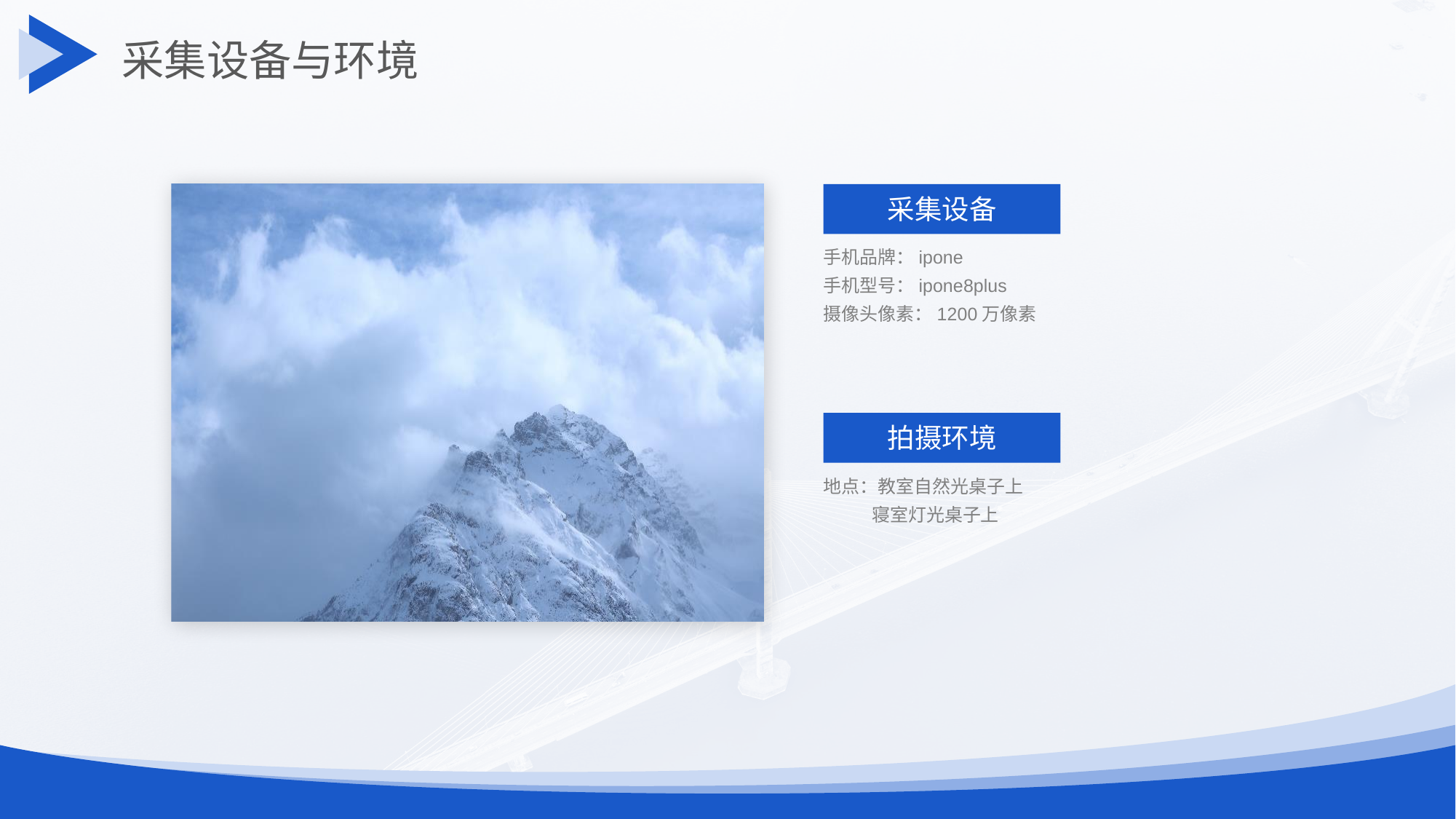

采集设备与环境

采集设备
手机品牌：ipone
手机型号：ipone8plus
摄像头像素：1200万像素

拍摄环境
地点：教室自然光桌子上
           寝室灯光桌子上